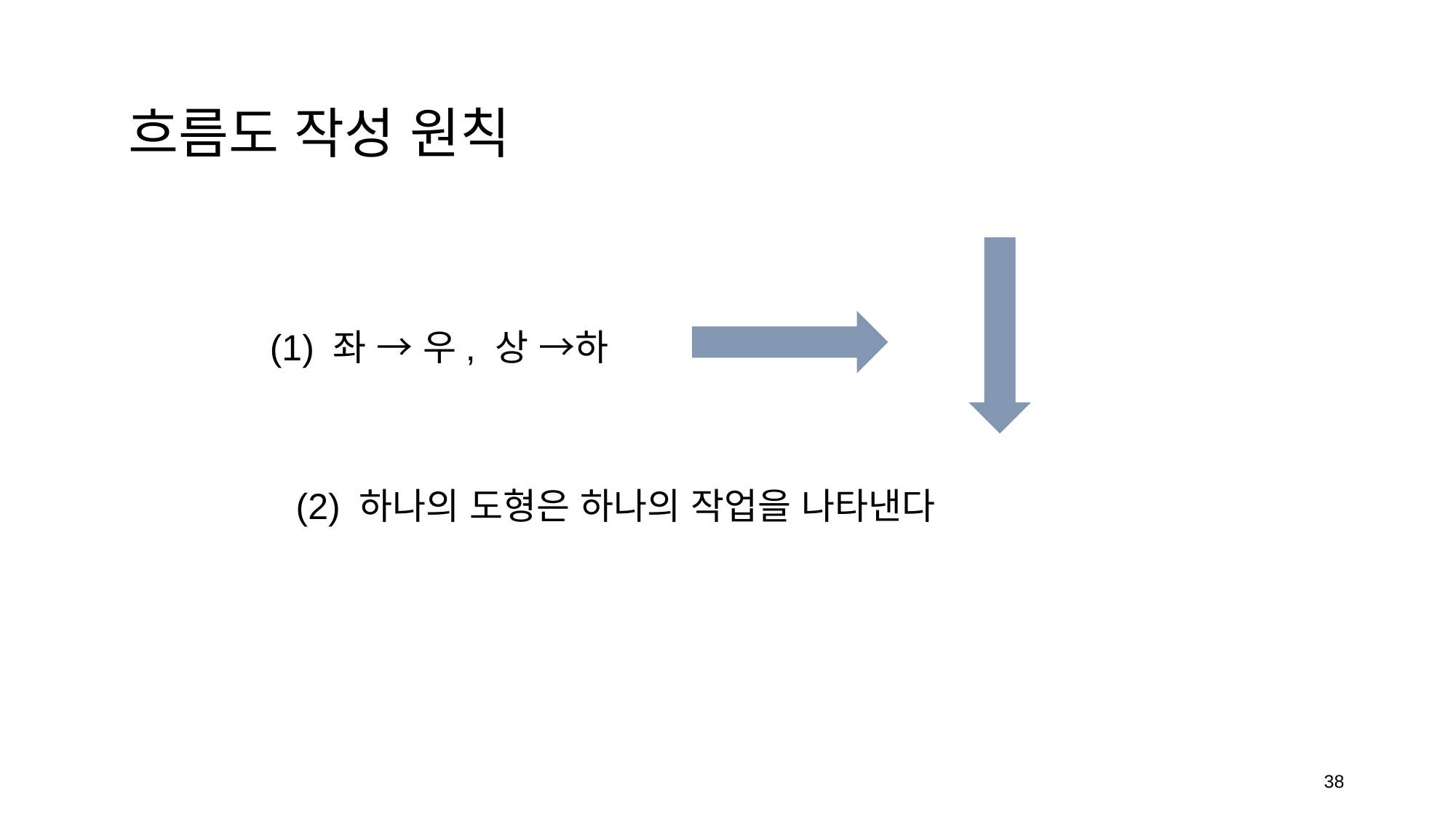

흐름도 작성 원칙
(1) 좌 → 우, 상 →하

(2) 하나의 도형은 하나의 작업을 나타낸다
38